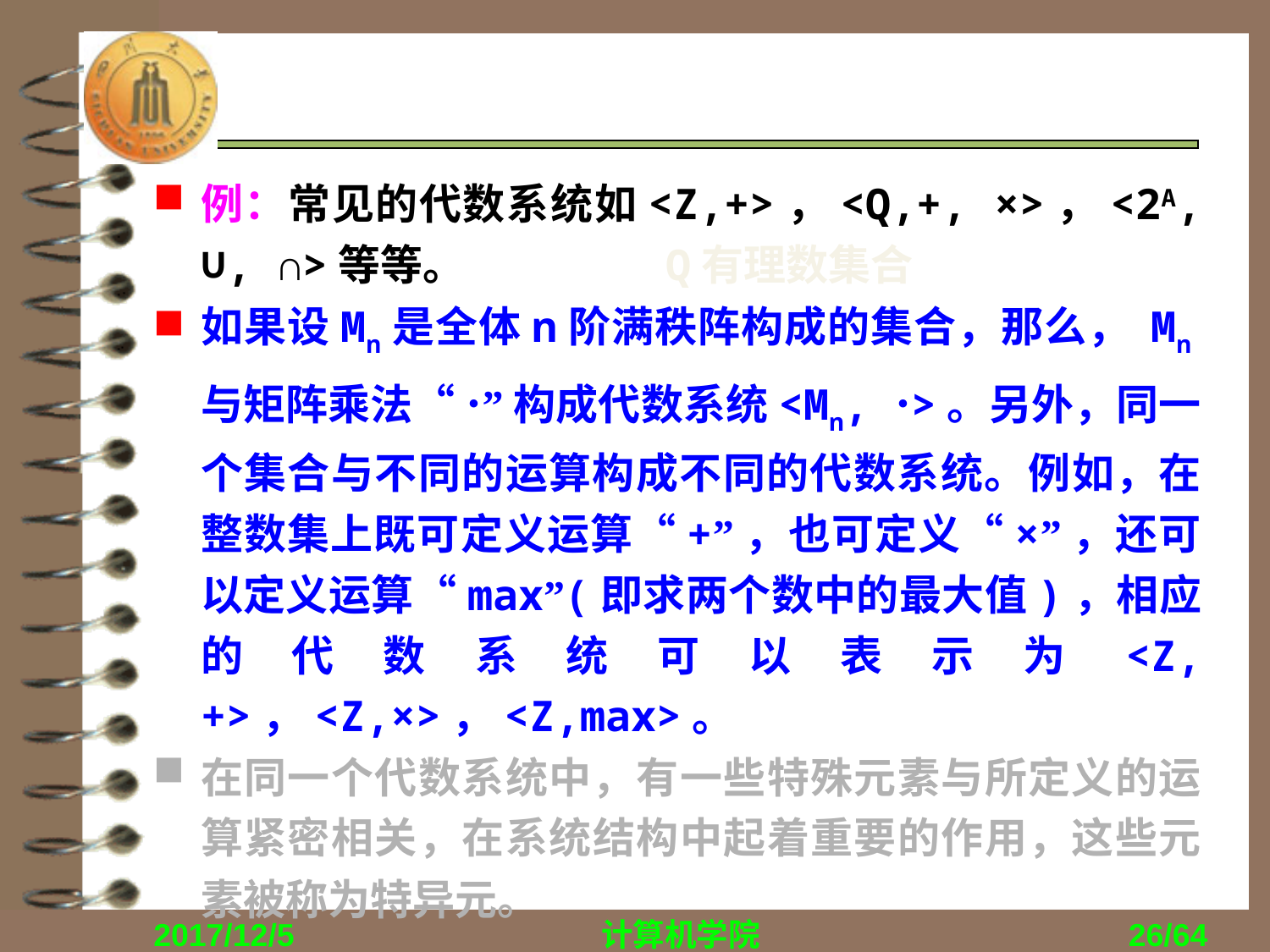

#
例：常见的代数系统如<Z,+>，<Q,+, ×>，<2A, ∪, ∩>等等。                    Q有理数集合
如果设Mn是全体n阶满秩阵构成的集合，那么， Mn与矩阵乘法“·”构成代数系统<Mn, ·>。另外，同一个集合与不同的运算构成不同的代数系统。例如，在整数集上既可定义运算“+”，也可定义“×”，还可以定义运算“max”(即求两个数中的最大值)，相应的代数系统可以表示为<Z,+>，<Z,×>，<Z,max>。
在同一个代数系统中，有一些特殊元素与所定义的运算紧密相关，在系统结构中起着重要的作用，这些元素被称为特异元。
2017/12/5
计算机学院
26/64